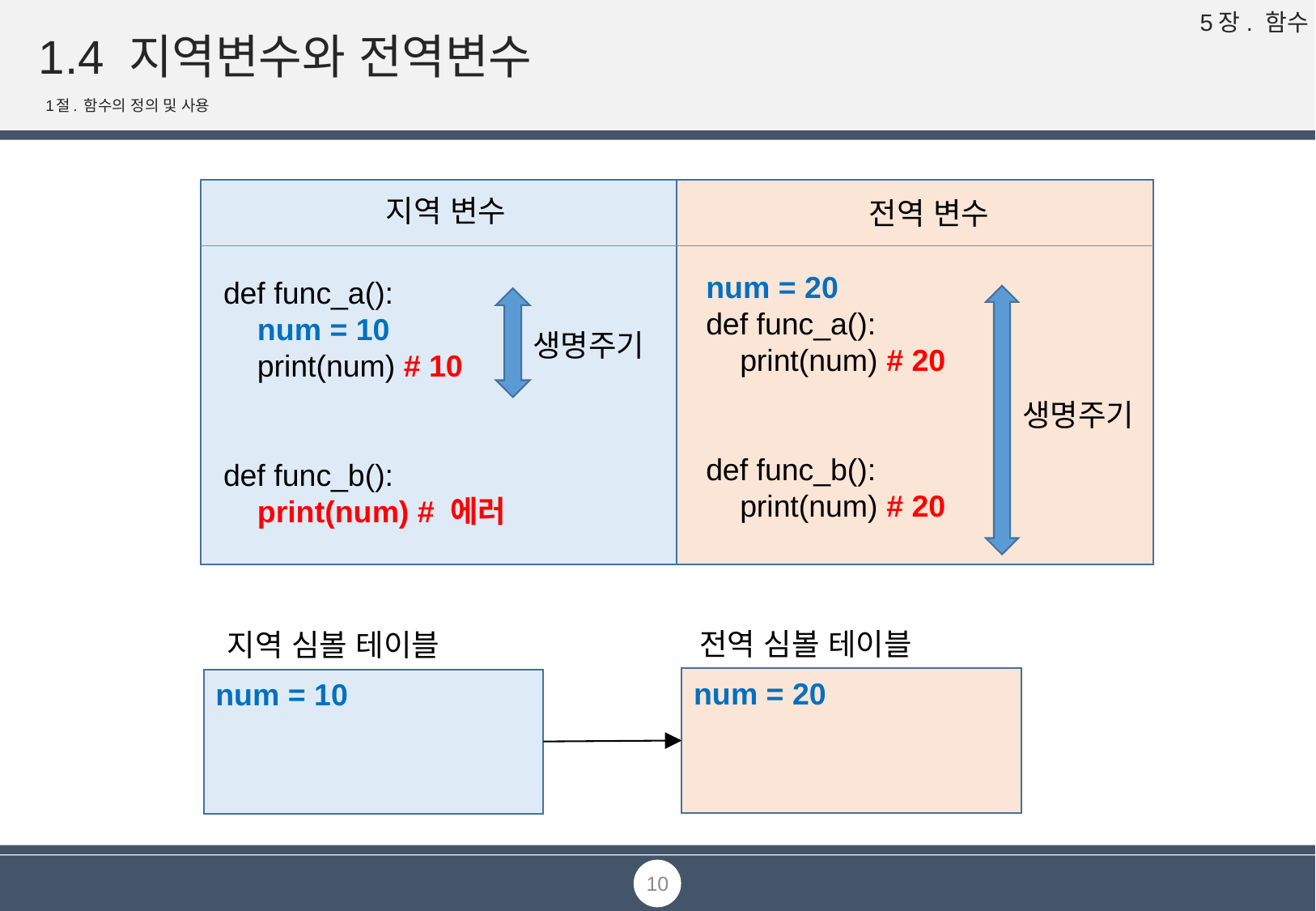

# 1.4 지역변수와 전역변수
1절. 함수의 정의 및 사용

지역 변수
전역 변수
num = 20
def func_a():
    print(num) # 20

def func_b():
    print(num) # 20

def func_a():
    num = 10
    print(num) # 10

def func_b():
    print(num) # 에러

생명주기
생명주기
전역 심볼 테이블
지역 심볼 테이블
num = 20
num = 10
10